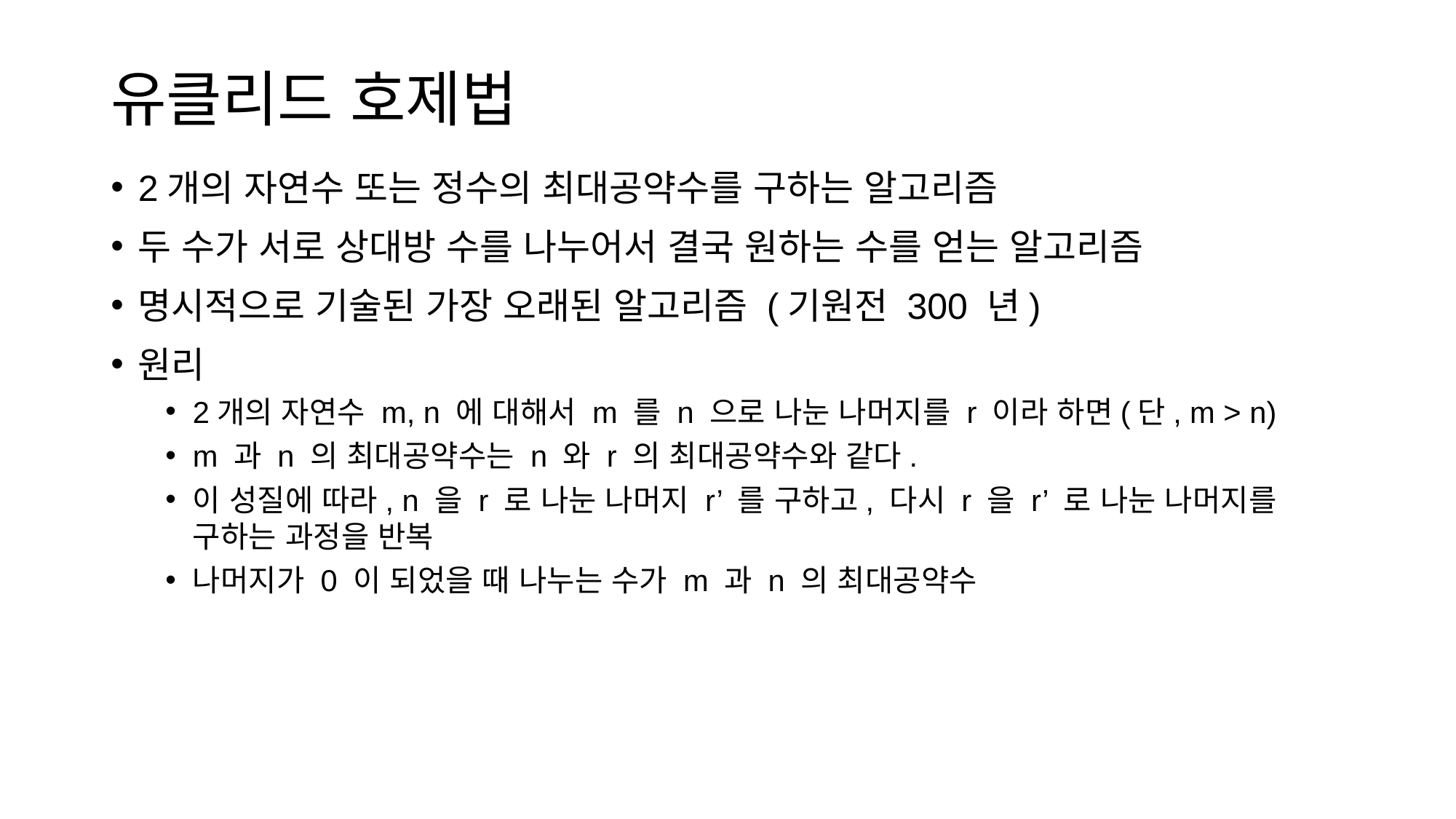

# 유클리드 호제법
2개의 자연수 또는 정수의 최대공약수를 구하는 알고리즘
두 수가 서로 상대방 수를 나누어서 결국 원하는 수를 얻는 알고리즘
명시적으로 기술된 가장 오래된 알고리즘 (기원전 300 년)
원리
2개의 자연수 m, n 에 대해서 m 를 n 으로 나눈 나머지를 r 이라 하면(단, m > n)
m 과 n 의 최대공약수는 n 와 r 의 최대공약수와 같다.
이 성질에 따라, n 을 r 로 나눈 나머지 r’ 를 구하고, 다시 r 을 r’ 로 나눈 나머지를 구하는 과정을 반복
나머지가 0 이 되었을 때 나누는 수가 m 과 n 의 최대공약수